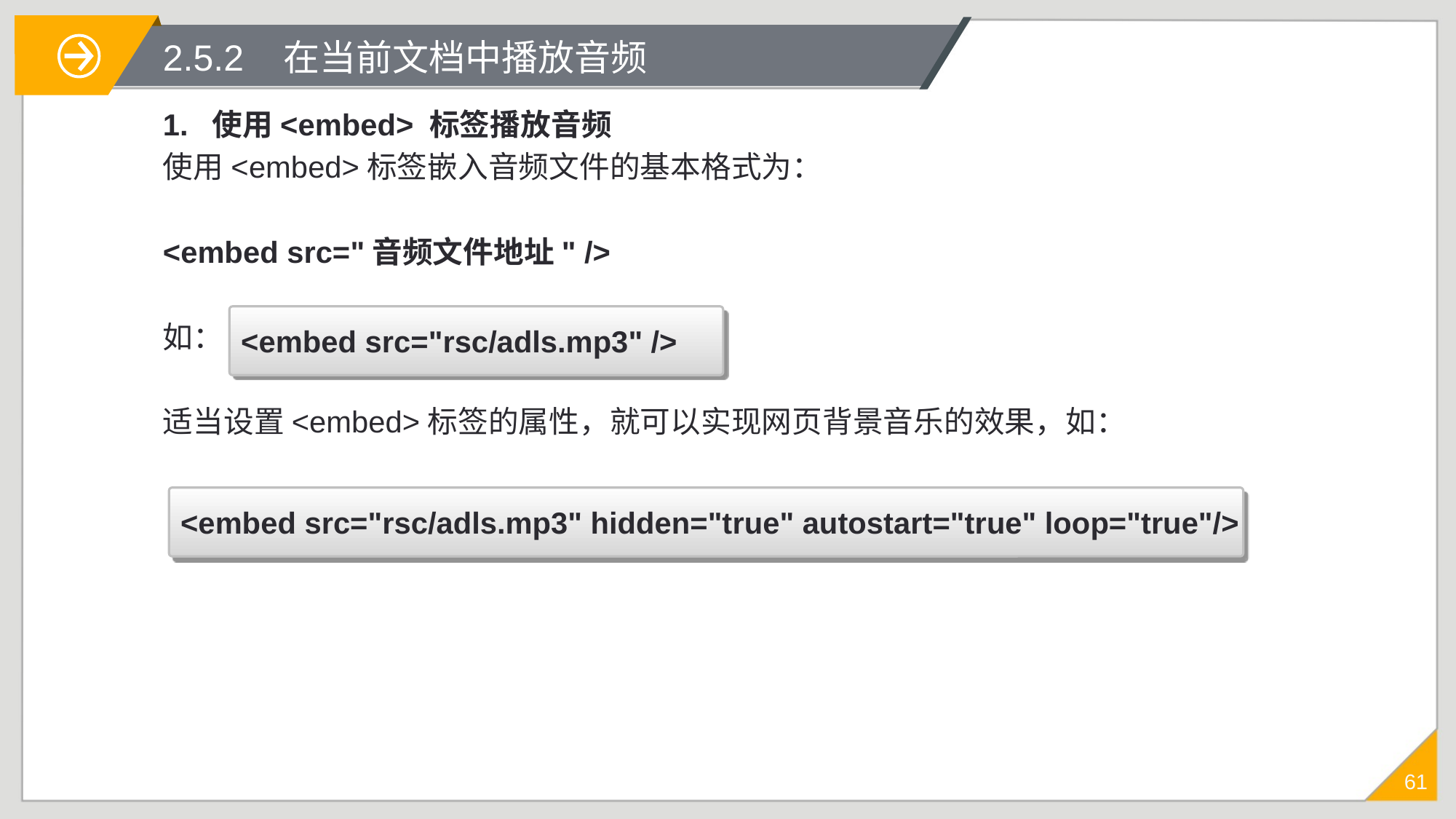

2.5.2   在当前文档中播放音频
1.  使用<embed> 标签播放音频
使用<embed>标签嵌入音频文件的基本格式为：

<embed src="音频文件地址" />

如：

适当设置<embed>标签的属性，就可以实现网页背景音乐的效果，如：

<embed src="rsc/adls.mp3" />
<embed src="rsc/adls.mp3" hidden="true" autostart="true" loop="true"/>